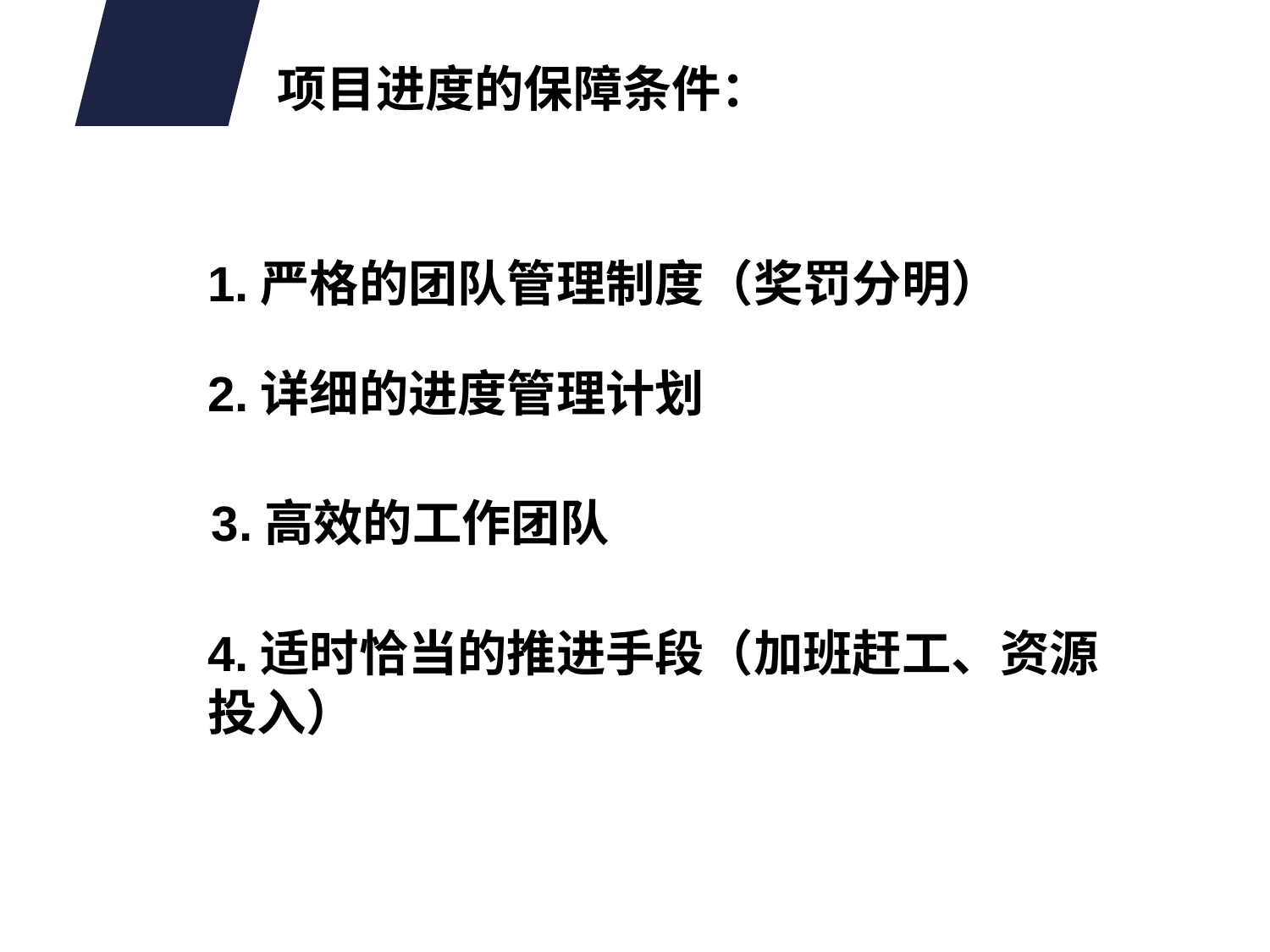

# 项目进度的保障条件：
1.严格的团队管理制度（奖罚分明）
2.详细的进度管理计划
3.高效的工作团队
4.适时恰当的推进手段（加班赶工、资源投入）